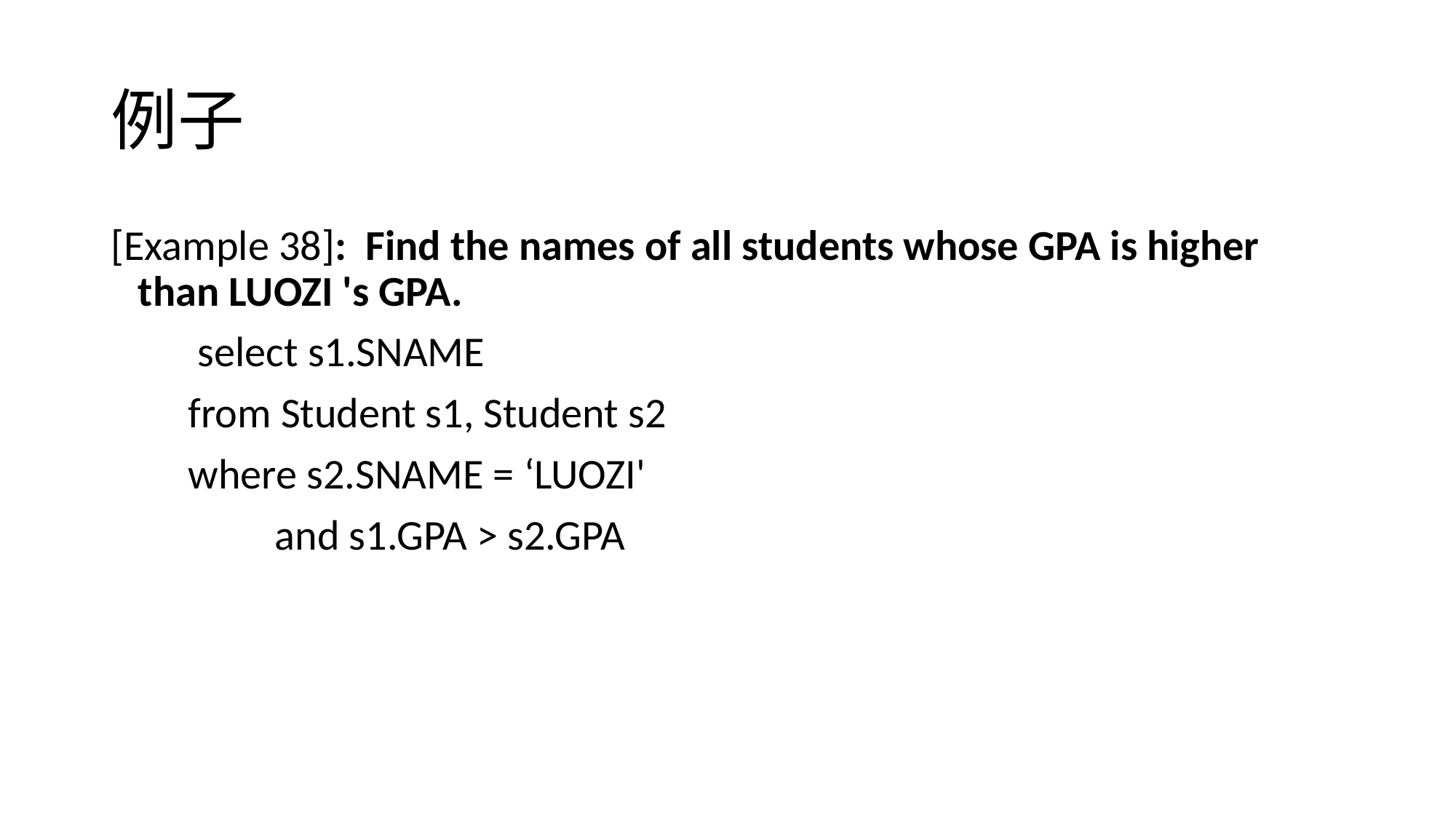

# 例子
[Example 38]:  Find the names of all students whose GPA is higher than LUOZI 's GPA.
         select s1.SNAME
        from Student s1, Student s2
        where s2.SNAME = ‘LUOZI'
                 and s1.GPA > s2.GPA